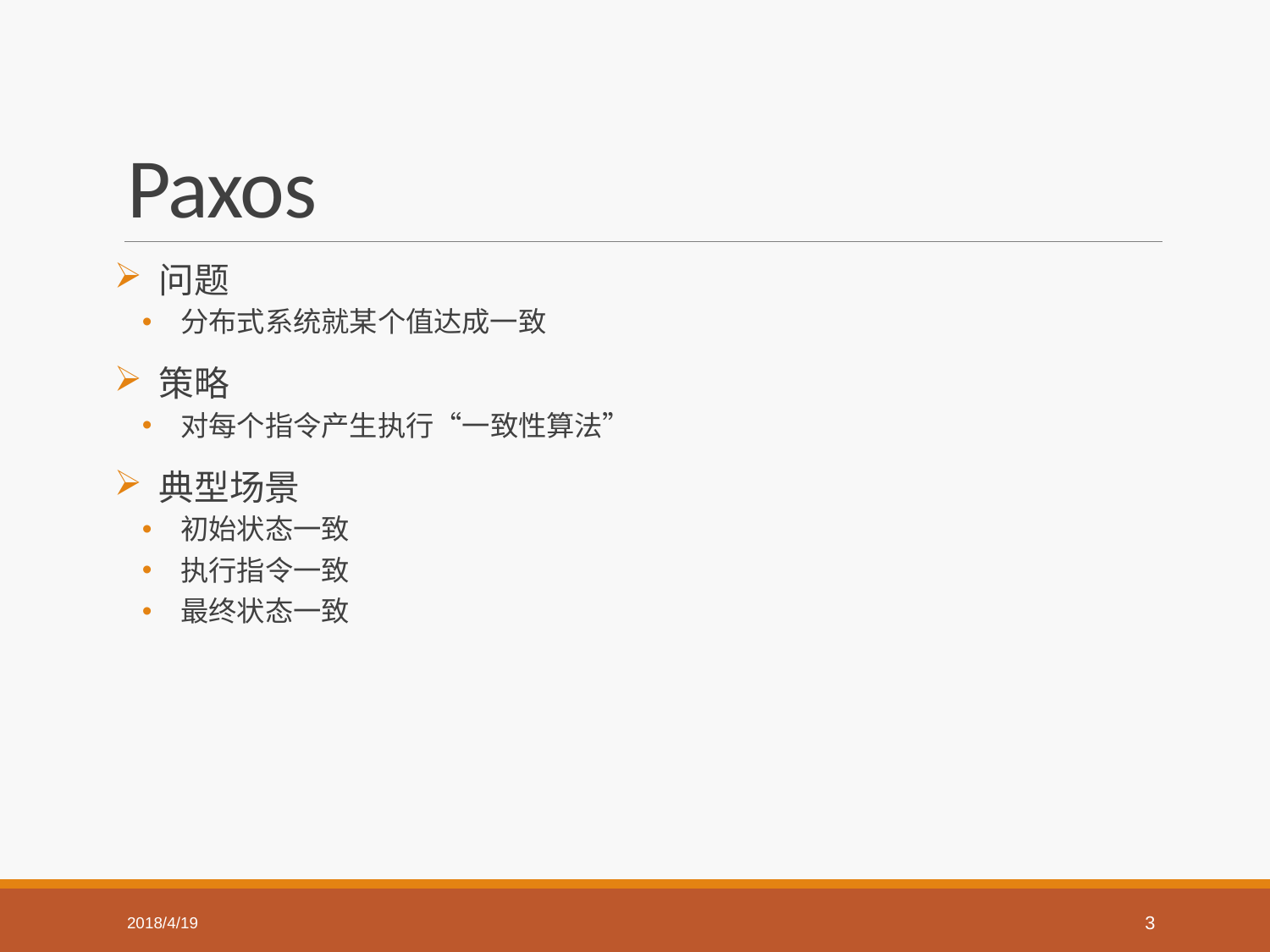

# Paxos
 问题
 分布式系统就某个值达成一致
 策略
 对每个指令产生执行“一致性算法”
 典型场景
 初始状态一致
 执行指令一致
 最终状态一致

2018/4/19
3